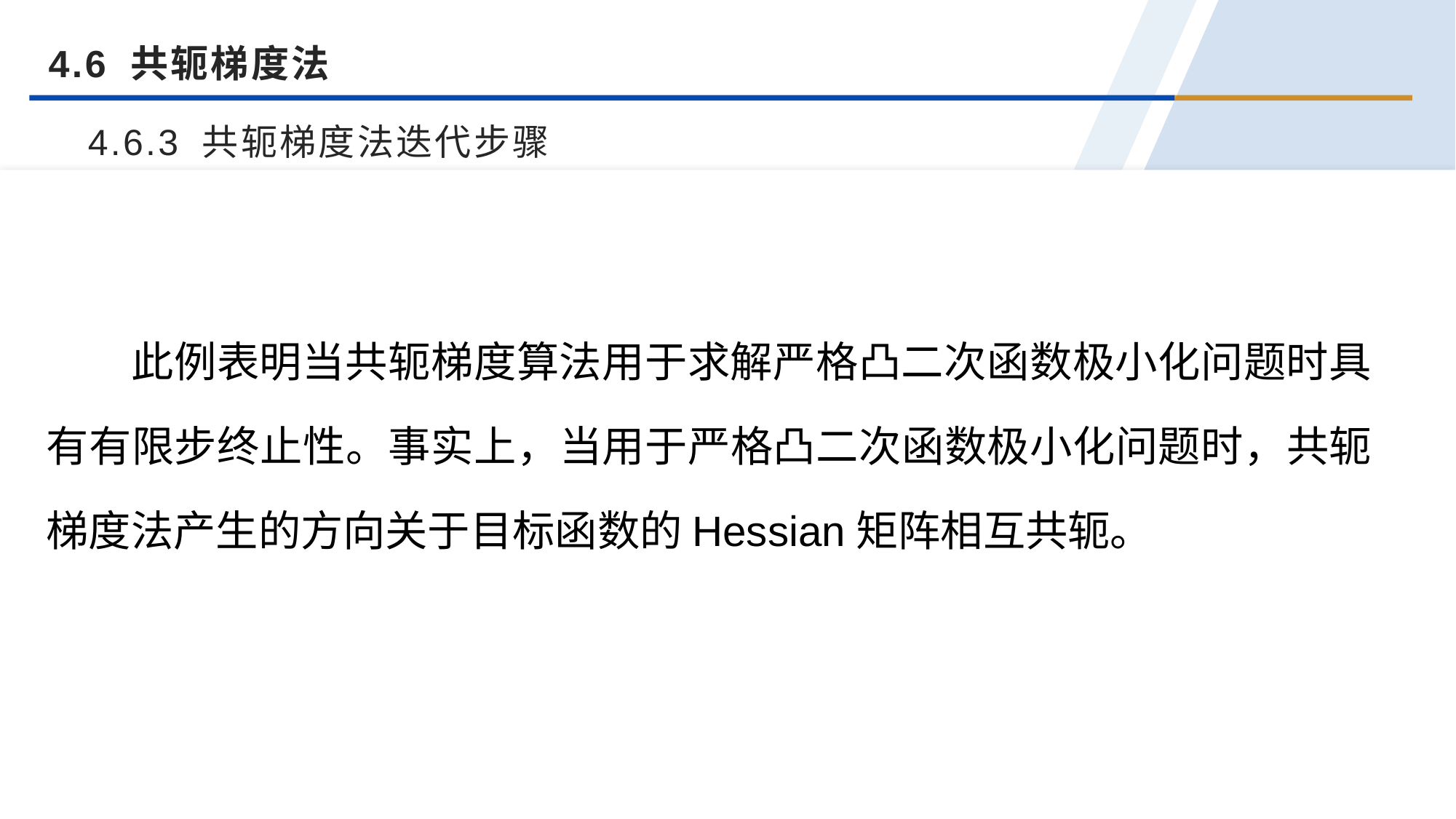

4.6 共轭梯度法
4.6.3 共轭梯度法迭代步骤

此例表明当共轭梯度算法用于求解严格凸二次函数极小化问题时具有有限步终止性。事实上，当用于严格凸二次函数极小化问题时，共轭梯度法产生的方向关于目标函数的Hessian矩阵相互共轭。